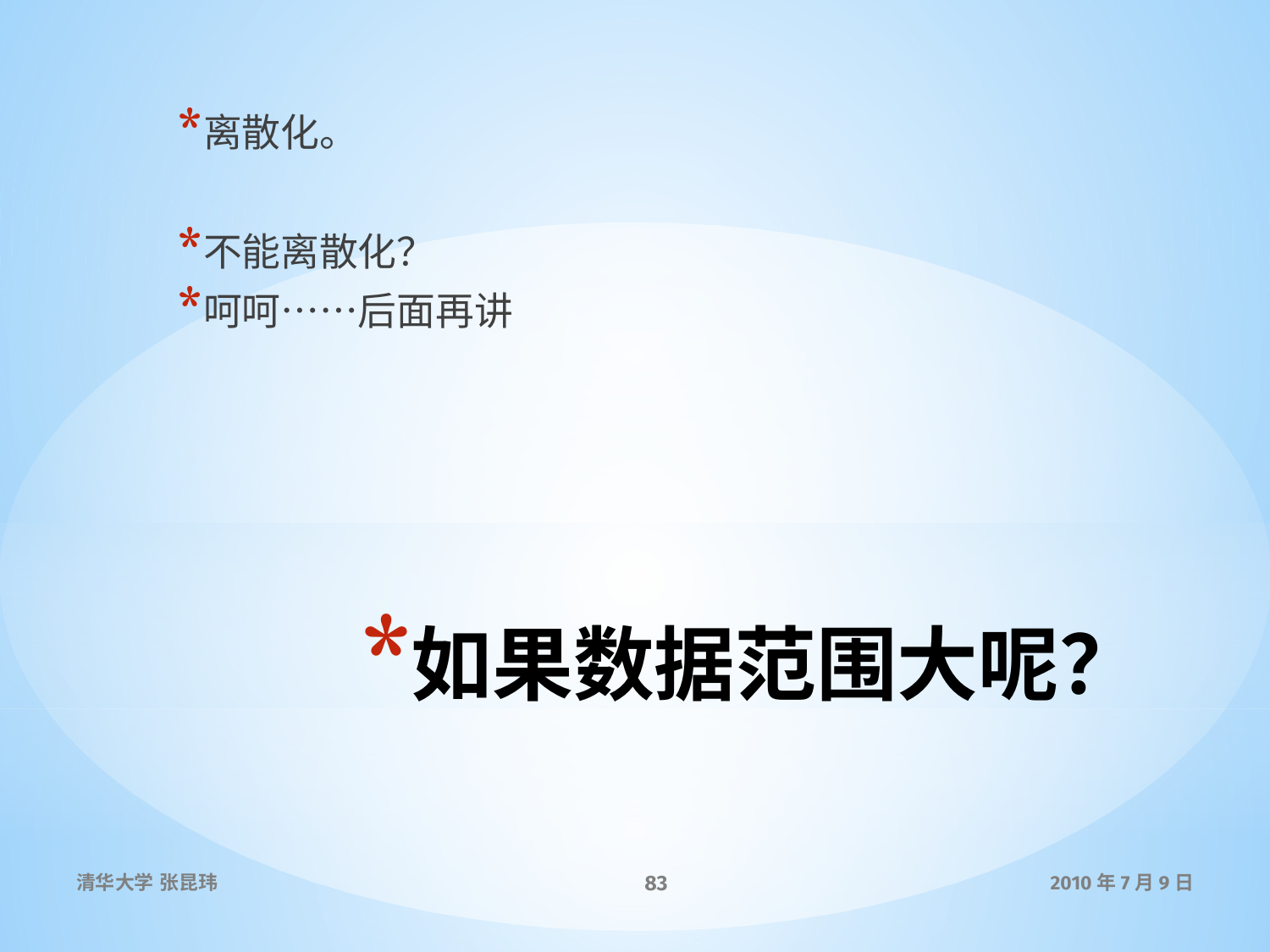

离散化。

不能离散化？
呵呵……后面再讲
# 如果数据范围大呢？
清华大学 张昆玮
83
2010年7月9日